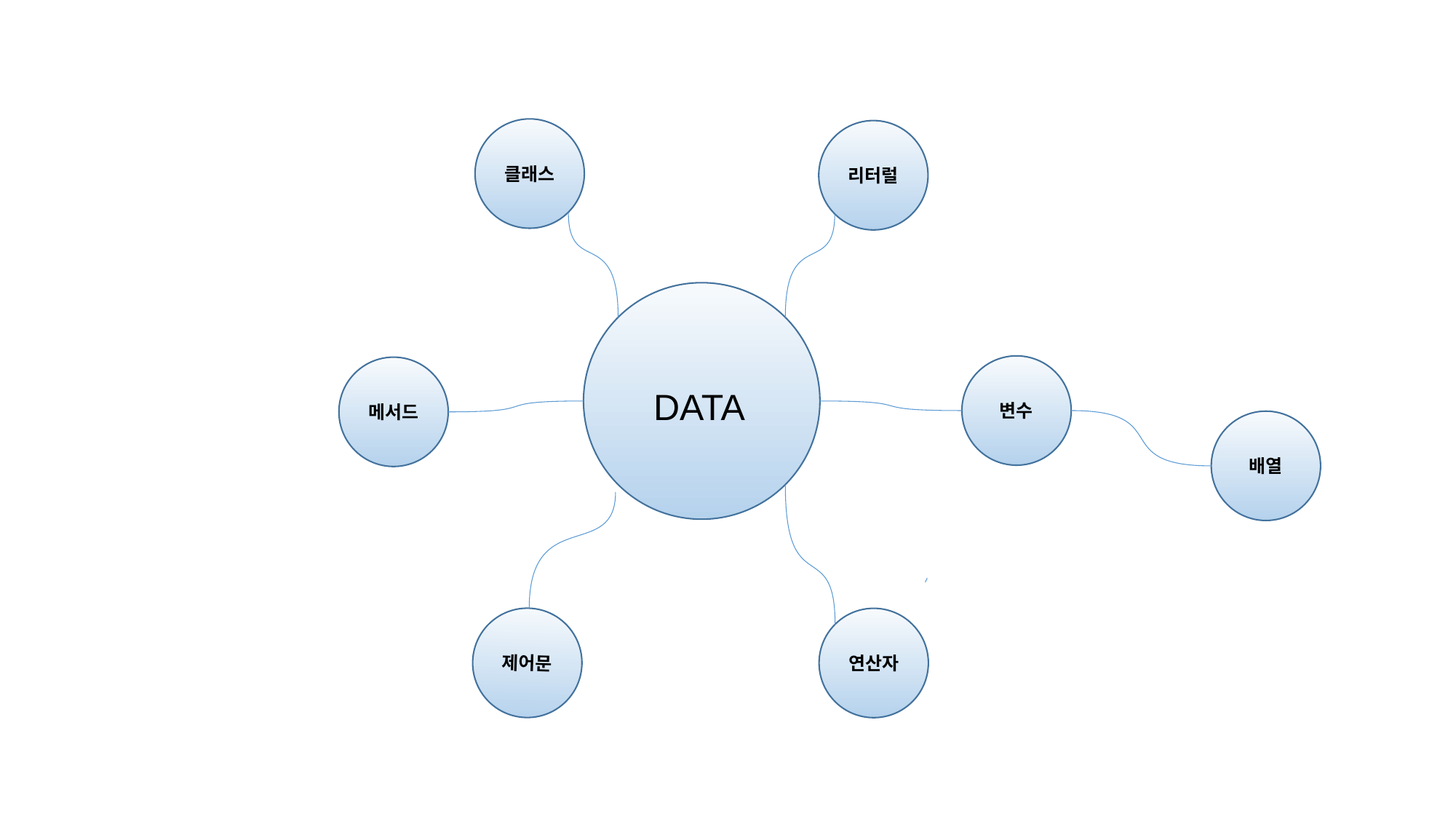

클래스
리터럴

변수
메서드
DATA
배열
제어문
연산자